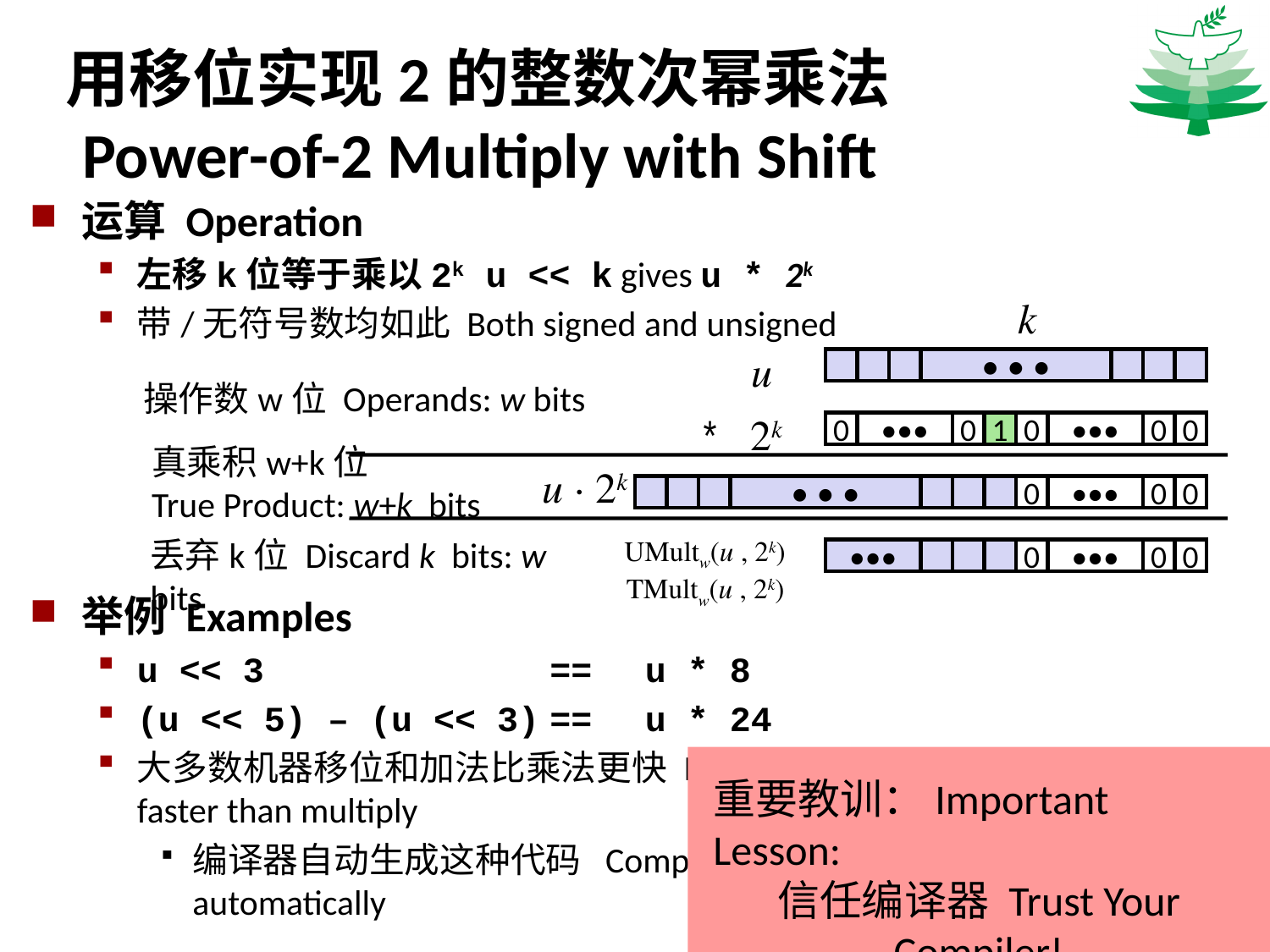

# 用移位实现2的整数次幂乘法 Power-of-2 Multiply with Shift
运算 Operation
左移k位等于乘以2k u << k gives u * 2k
带/无符号数均如此 Both signed and unsigned

举例 Examples
u << 3	==	u * 8
(u << 5) – (u << 3)	==	u * 24
大多数机器移位和加法比乘法更快 Most machines shift and add faster than multiply
编译器自动生成这种代码  Compiler generates this code automatically

k
u

• • •

操作数w位 Operands: w bits
*
2k
0
•••
0
1
0
•••
0
0
真乘积w+k位
True Product: w+k  bits

u · 2k

• • •

0
•••
0
0

丢弃k位 Discard k  bits: w bits
UMultw(u , 2k)
•••

0
•••
0
0
TMultw(u , 2k)
重要教训：Important Lesson:
信任编译器 Trust Your Compiler!